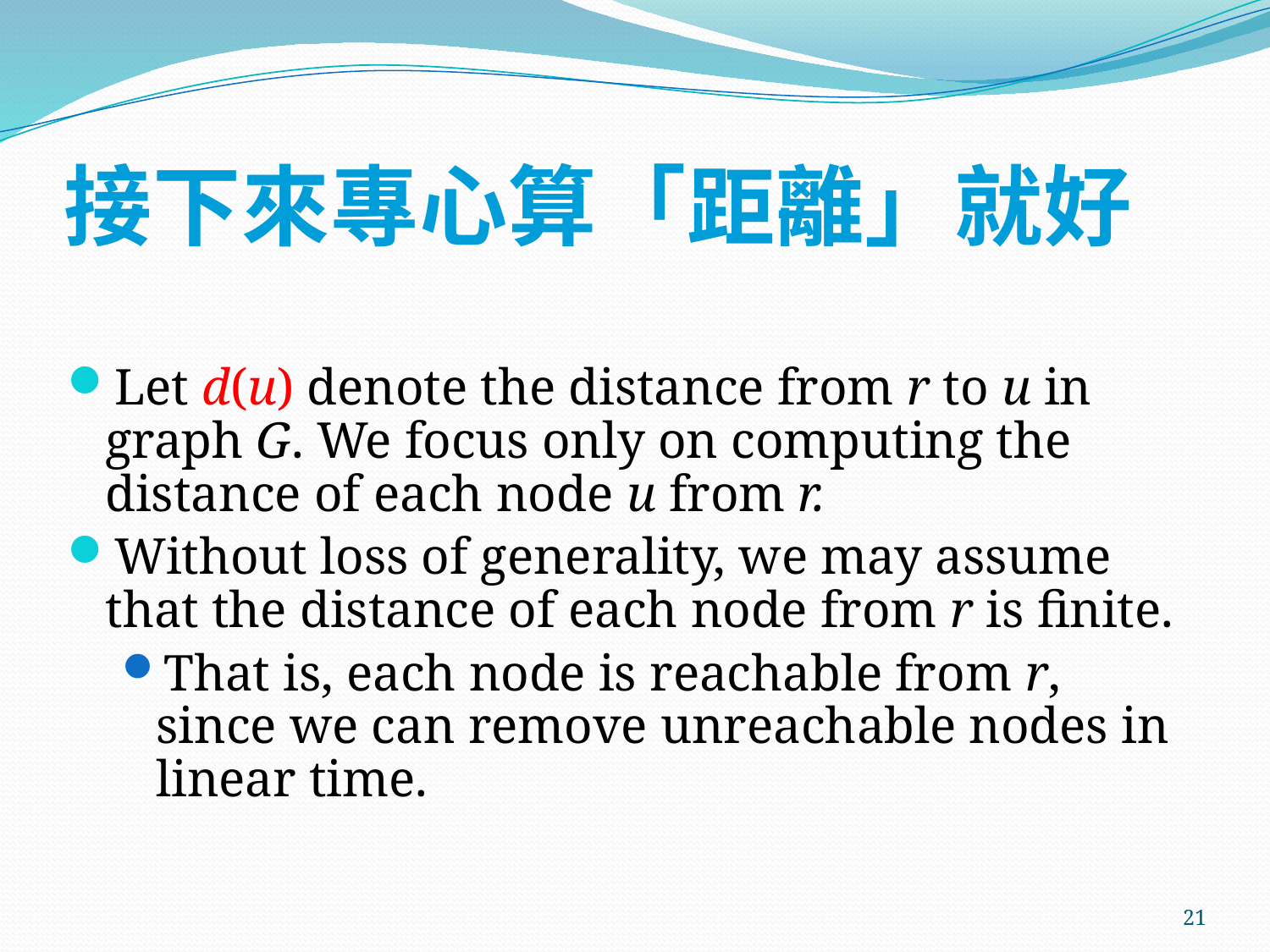

# 接下來專心算「距離」就好
Let d(u) denote the distance from r to u in graph G. We focus only on computing the distance of each node u from r.
Without loss of generality, we may assume that the distance of each node from r is finite.
That is, each node is reachable from r, since we can remove unreachable nodes in linear time.
21